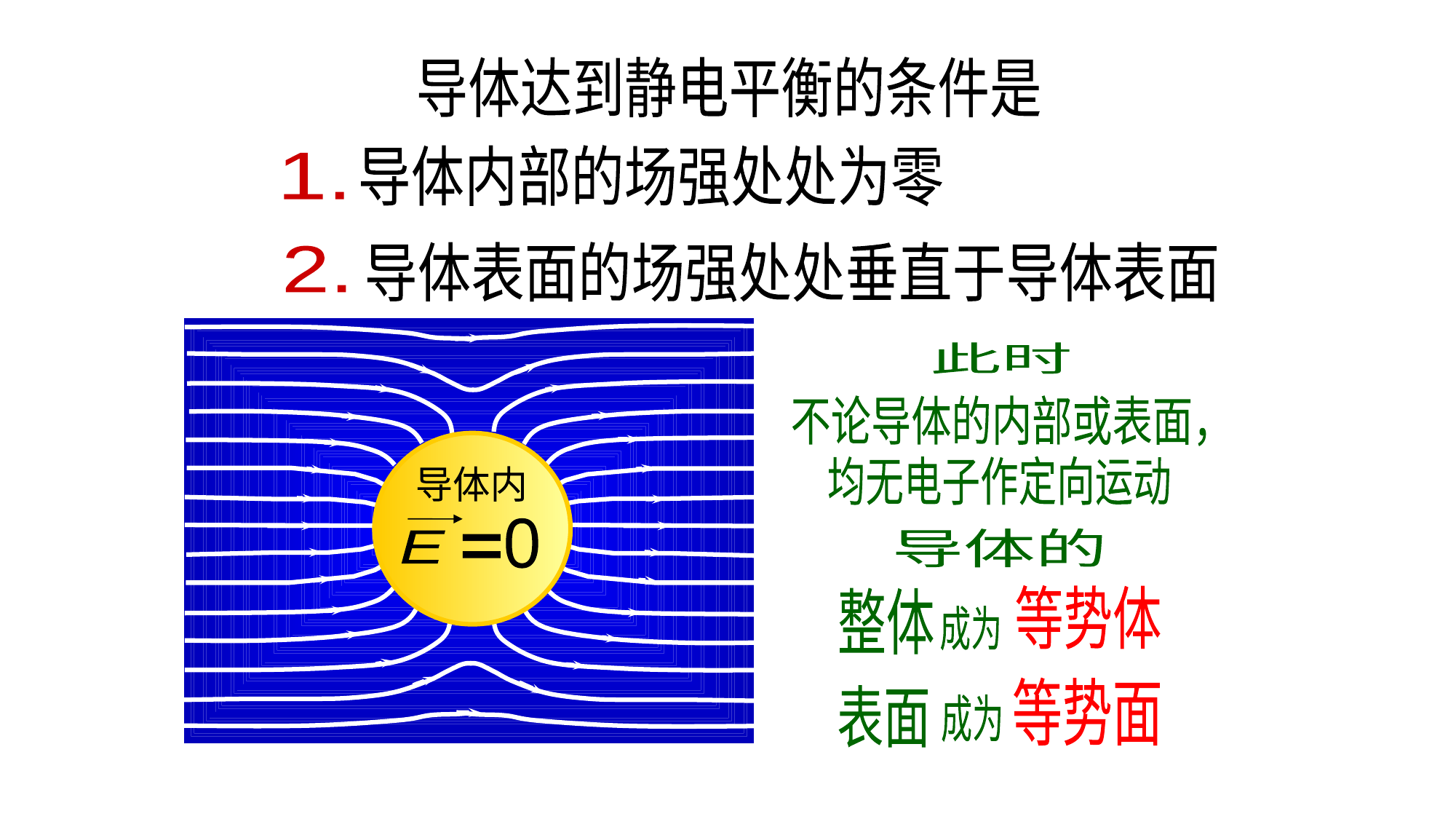

导体达到静电平衡的条件是
导体内部的场强处处为零
1.
导体表面的场强处处垂直于导体表面
2.

导体内

0

E

此时
不论导体的内部或表面，
均无电子作定向运动
导体的
等势体
整体
成为
等势面
表面
成为